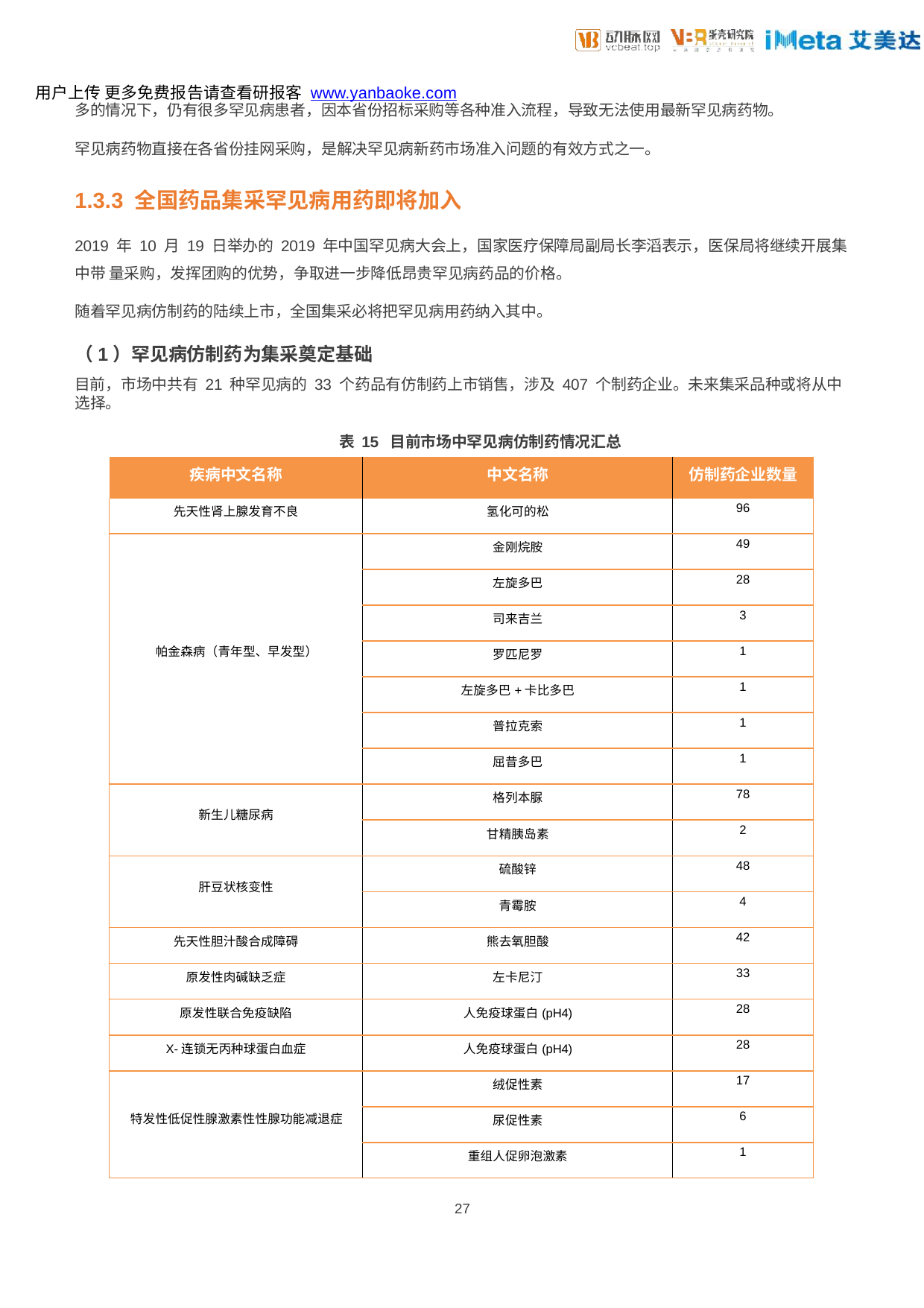

用户上传 更多免费报告请查看研报客 www.yanbaoke.com
多的情况下，仍有很多罕见病患者，因本省份招标采购等各种准入流程，导致无法使用最新罕见病药物。

罕见病药物直接在各省份挂网采购，是解决罕见病新药市场准入问题的有效方式之一。

1.3.3 全国药品集采罕见病用药即将加入
2019 年 10 月 19 日举办的 2019 年中国罕见病大会上，国家医疗保障局副局长李滔表示，医保局将继续开展集中带 量采购，发挥团购的优势，争取进一步降低昂贵罕见病药品的价格。

随着罕见病仿制药的陆续上市，全国集采必将把罕见病用药纳入其中。

（1）罕见病仿制药为集采奠定基础
目前，市场中共有 21 种罕见病的 33 个药品有仿制药上市销售，涉及 407 个制药企业。未来集采品种或将从中选择。

表 15 目前市场中罕见病仿制药情况汇总
| 疾病中文名称 | 中文名称 | 仿制药企业数量 |
| --- | --- | --- |
| 先天性肾上腺发育不良 | 氢化可的松 | 96 |
| 帕金森病（青年型、早发型） | 金刚烷胺 | 49 |
|  | 左旋多巴 | 28 |
|  | 司来吉兰 | 3 |
|  | 罗匹尼罗 | 1 |
|  | 左旋多巴+卡比多巴 | 1 |
|  | 普拉克索 | 1 |
|  | 屈昔多巴 | 1 |
| 新生儿糖尿病 | 格列本脲 | 78 |
|  | 甘精胰岛素 | 2 |
| 肝豆状核变性 | 硫酸锌 | 48 |
|  | 青霉胺 | 4 |
| 先天性胆汁酸合成障碍 | 熊去氧胆酸 | 42 |
| 原发性肉碱缺乏症 | 左卡尼汀 | 33 |
| 原发性联合免疫缺陷 | 人免疫球蛋白(pH4) | 28 |
| X-连锁无丙种球蛋白血症 | 人免疫球蛋白(pH4) | 28 |
| 特发性低促性腺激素性性腺功能减退症 | 绒促性素 | 17 |
|  | 尿促性素 | 6 |
|  | 重组人促卵泡激素 | 1 |
27